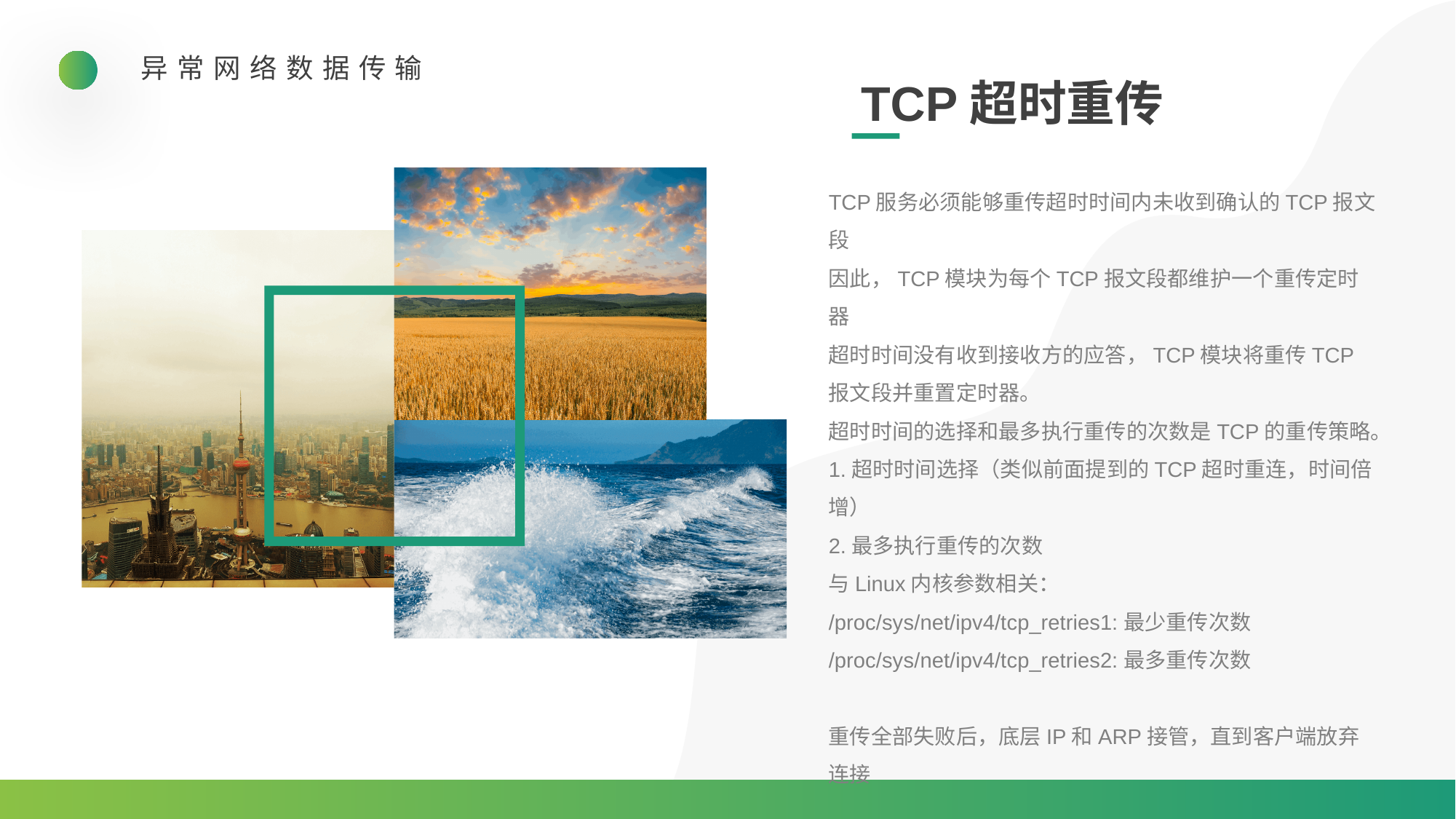

异常网络数据传输

TCP超时重传

TCP服务必须能够重传超时时间内未收到确认的TCP报文段
因此，TCP模块为每个TCP报文段都维护一个重传定时器
超时时间没有收到接收方的应答，TCP模块将重传TCP报文段并重置定时器。
超时时间的选择和最多执行重传的次数是TCP的重传策略。
1.超时时间选择（类似前面提到的TCP超时重连，时间倍增）
2.最多执行重传的次数
与Linux内核参数相关：
/proc/sys/net/ipv4/tcp_retries1:最少重传次数
/proc/sys/net/ipv4/tcp_retries2:最多重传次数

重传全部失败后，底层IP和ARP接管，直到客户端放弃连接